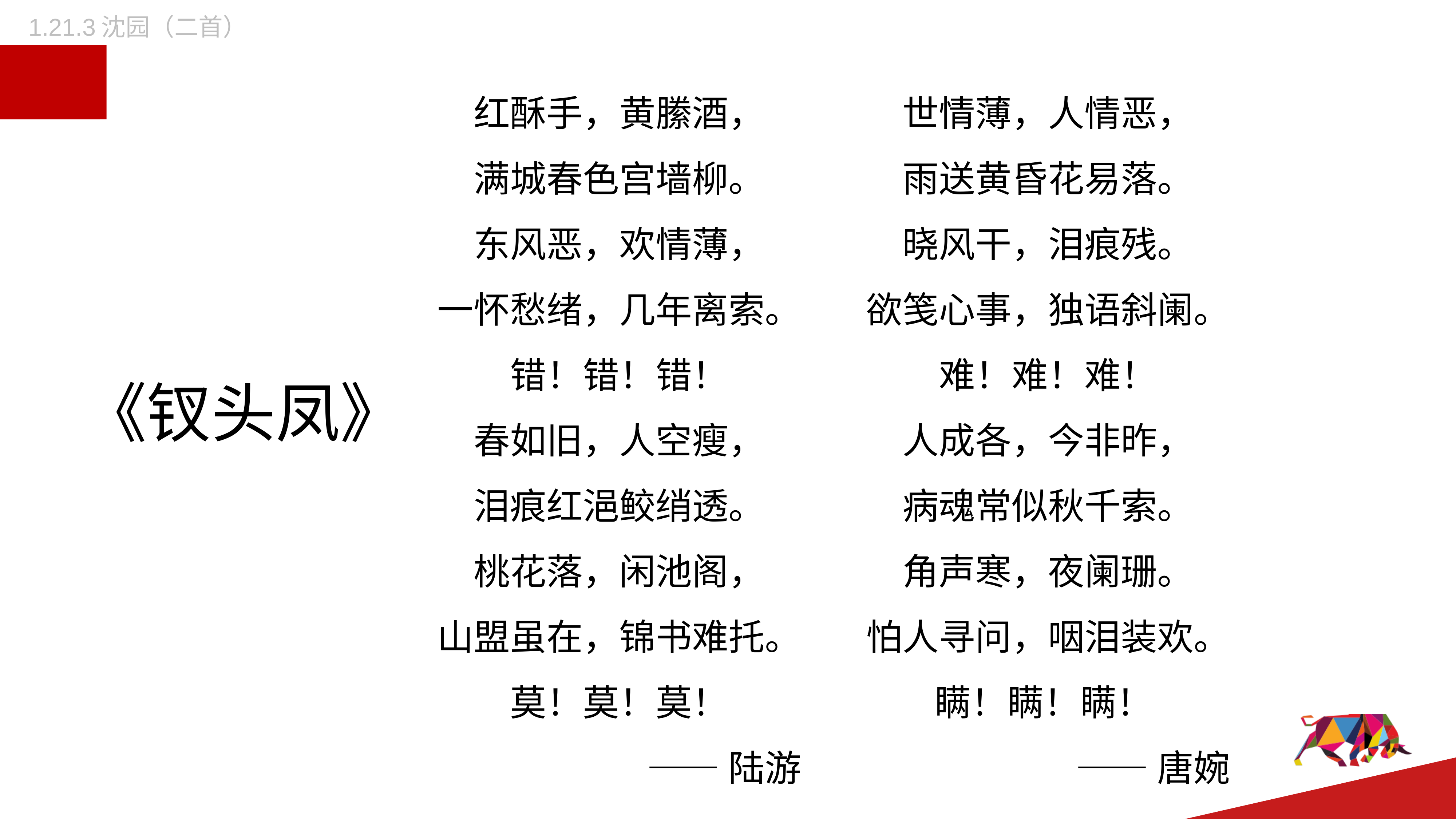

1.21.3沈园（二首）
红酥手，黄縢酒，
满城春色宫墙柳。
东风恶，欢情薄，
一怀愁绪，几年离索。
错！错！错！
春如旧，人空瘦，
泪痕红浥鲛绡透。
桃花落，闲池阁，
山盟虽在，锦书难托。
莫！莫！莫！
——陆游
世情薄，人情恶，
雨送黄昏花易落。
晓风干，泪痕残。
欲笺心事，独语斜阑。
难！难！难！
人成各，今非昨，
病魂常似秋千索。
角声寒，夜阑珊。
怕人寻问，咽泪装欢。
瞒！瞒！瞒！
——唐婉
# 《钗头凤》